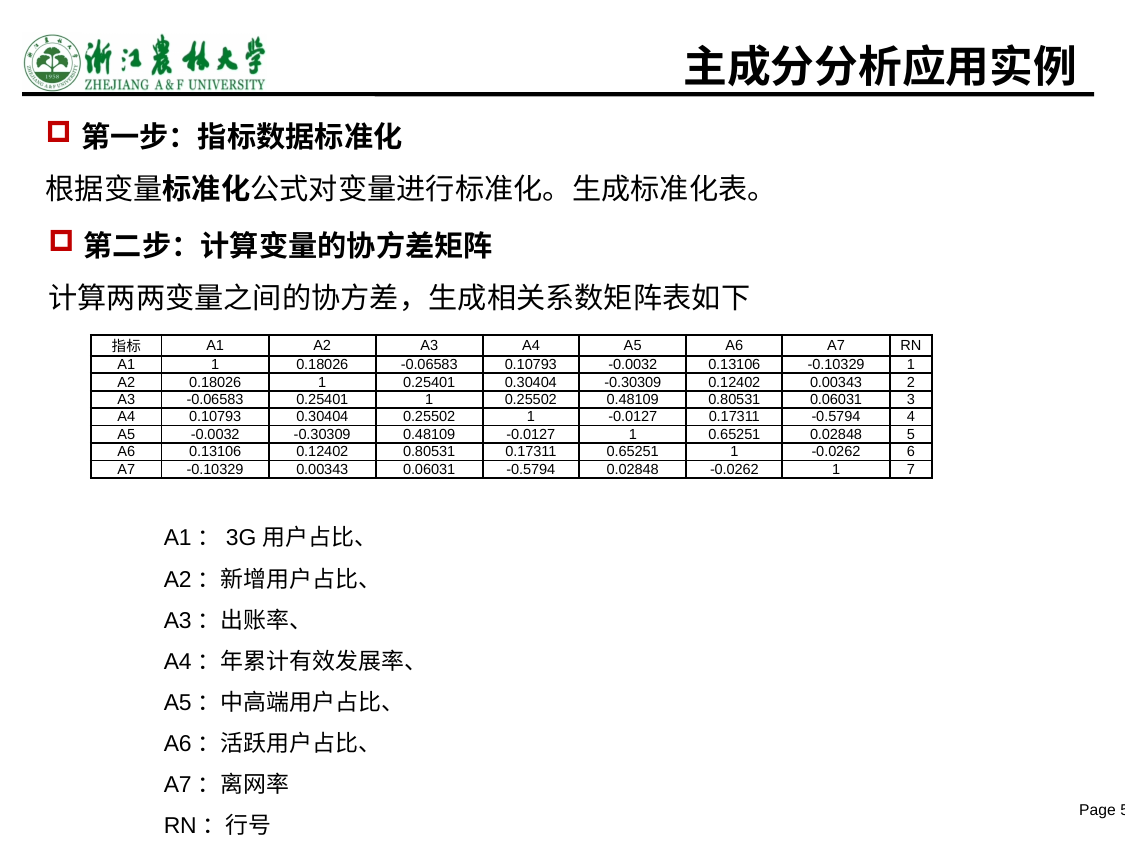

主成分分析应用实例
第一步：指标数据标准化
根据变量标准化公式对变量进行标准化。生成标准化表。
第二步：计算变量的协方差矩阵
计算两两变量之间的协方差，生成相关系数矩阵表如下
| 指标 | A1 | A2 | A3 | A4 | A5 | A6 | A7 | RN |
| --- | --- | --- | --- | --- | --- | --- | --- | --- |
| A1 | 1 | 0.18026 | -0.06583 | 0.10793 | -0.0032 | 0.13106 | -0.10329 | 1 |
| A2 | 0.18026 | 1 | 0.25401 | 0.30404 | -0.30309 | 0.12402 | 0.00343 | 2 |
| A3 | -0.06583 | 0.25401 | 1 | 0.25502 | 0.48109 | 0.80531 | 0.06031 | 3 |
| A4 | 0.10793 | 0.30404 | 0.25502 | 1 | -0.0127 | 0.17311 | -0.5794 | 4 |
| A5 | -0.0032 | -0.30309 | 0.48109 | -0.0127 | 1 | 0.65251 | 0.02848 | 5 |
| A6 | 0.13106 | 0.12402 | 0.80531 | 0.17311 | 0.65251 | 1 | -0.0262 | 6 |
| A7 | -0.10329 | 0.00343 | 0.06031 | -0.5794 | 0.02848 | -0.0262 | 1 | 7 |
A1：3G用户占比、
A2：新增用户占比、
A3：出账率、
A4：年累计有效发展率、
A5：中高端用户占比、
A6：活跃用户占比、
A7：离网率
RN：行号